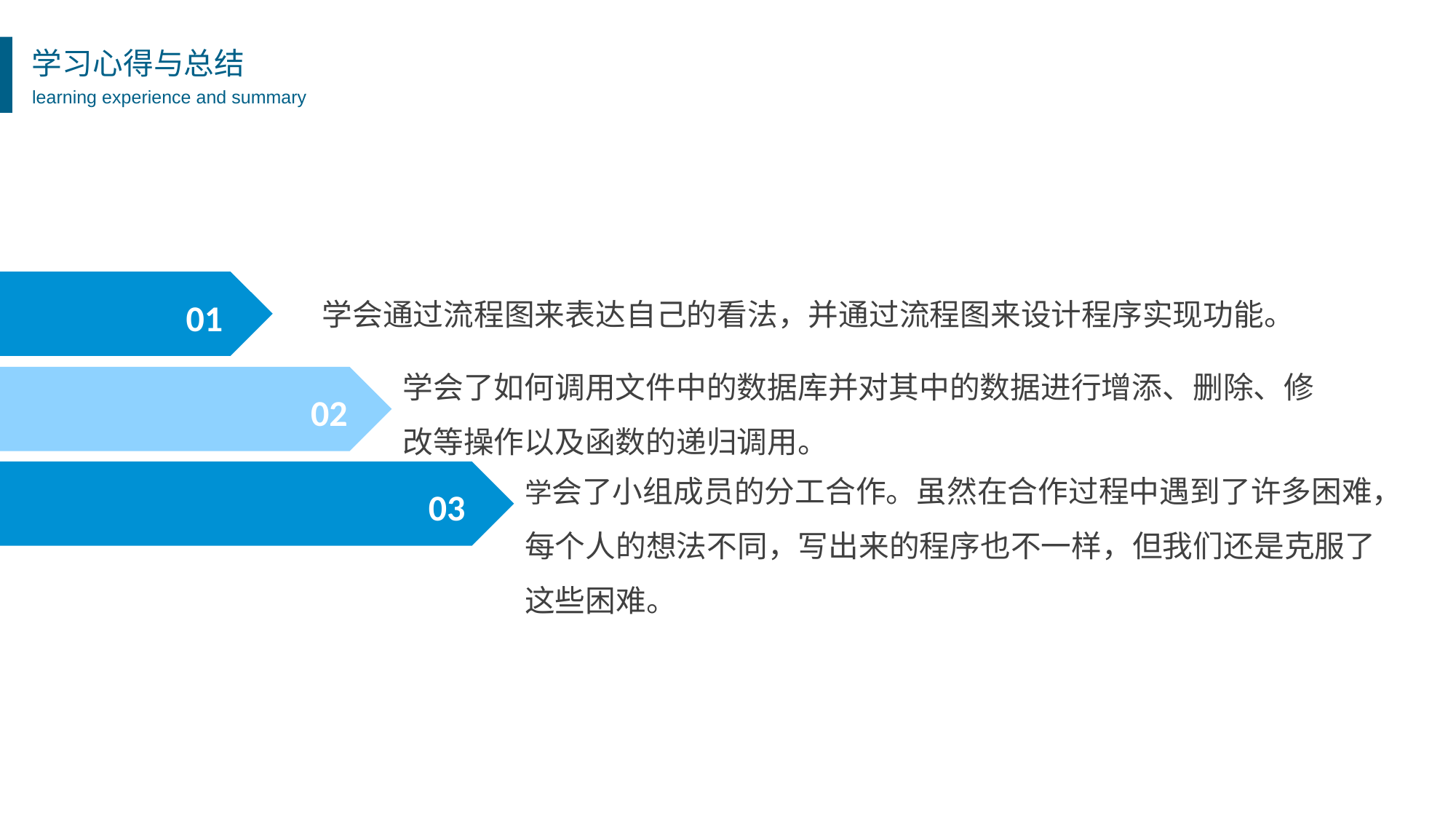

学习心得与总结
learning experience and summary

学会通过流程图来表达自己的看法，并通过流程图来设计程序实现功能。
01
学会了如何调用文件中的数据库并对其中的数据进行增添、删除、修改等操作以及函数的递归调用。

02
学会了小组成员的分工合作。虽然在合作过程中遇到了许多困难，每个人的想法不同，写出来的程序也不一样，但我们还是克服了这些困难。

03
04